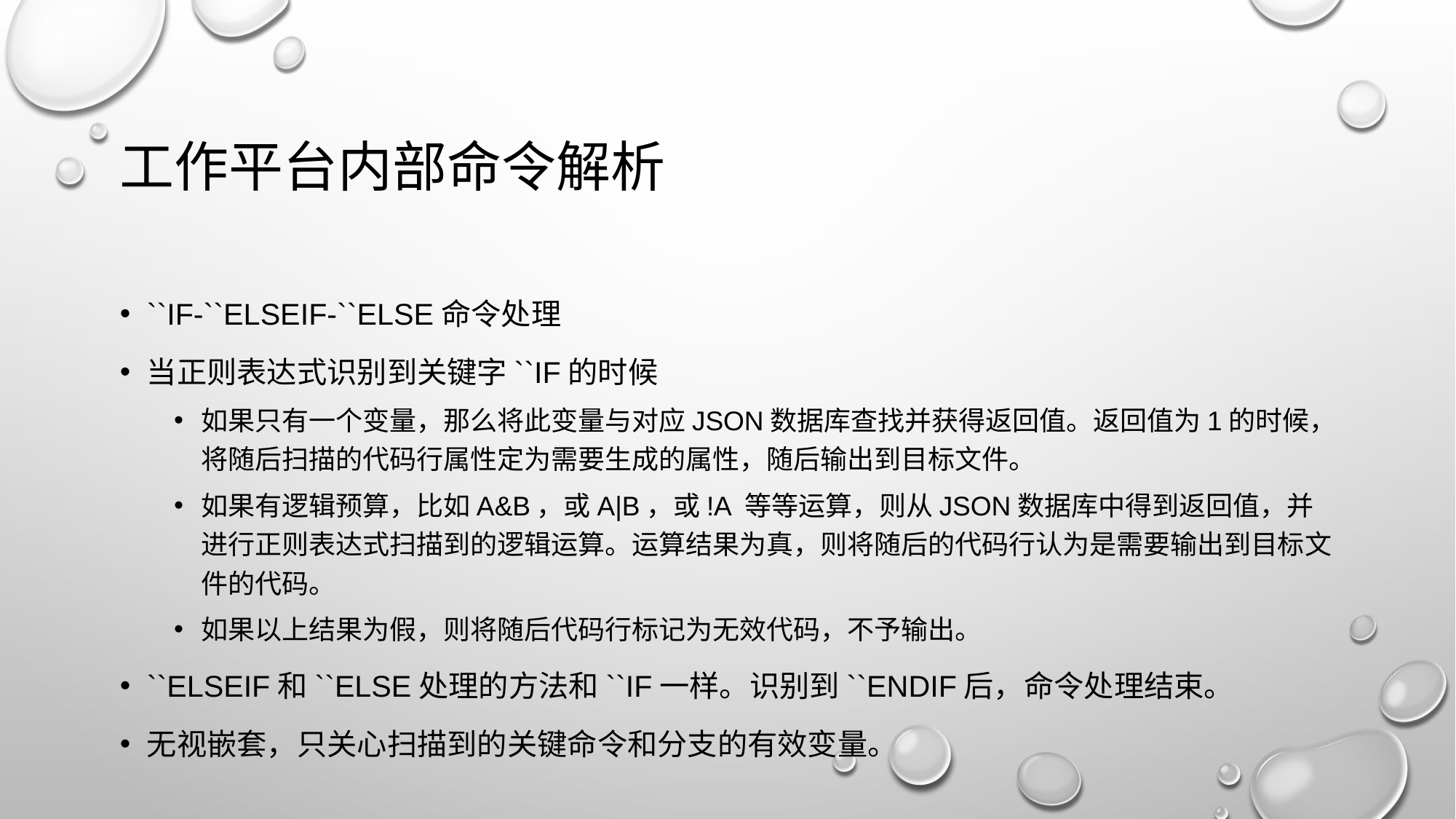

# 工作平台内部命令解析
``IF-``elseif-``else命令处理
当正则表达式识别到关键字``IF的时候
如果只有一个变量，那么将此变量与对应json数据库查找并获得返回值。返回值为1的时候，将随后扫描的代码行属性定为需要生成的属性，随后输出到目标文件。
如果有逻辑预算，比如a&b，或A|B，或!A 等等运算，则从json数据库中得到返回值，并进行正则表达式扫描到的逻辑运算。运算结果为真，则将随后的代码行认为是需要输出到目标文件的代码。
如果以上结果为假，则将随后代码行标记为无效代码，不予输出。
``ELSEIF和``else处理的方法和``iF一样。识别到``ENDIF后，命令处理结束。
无视嵌套，只关心扫描到的关键命令和分支的有效变量。